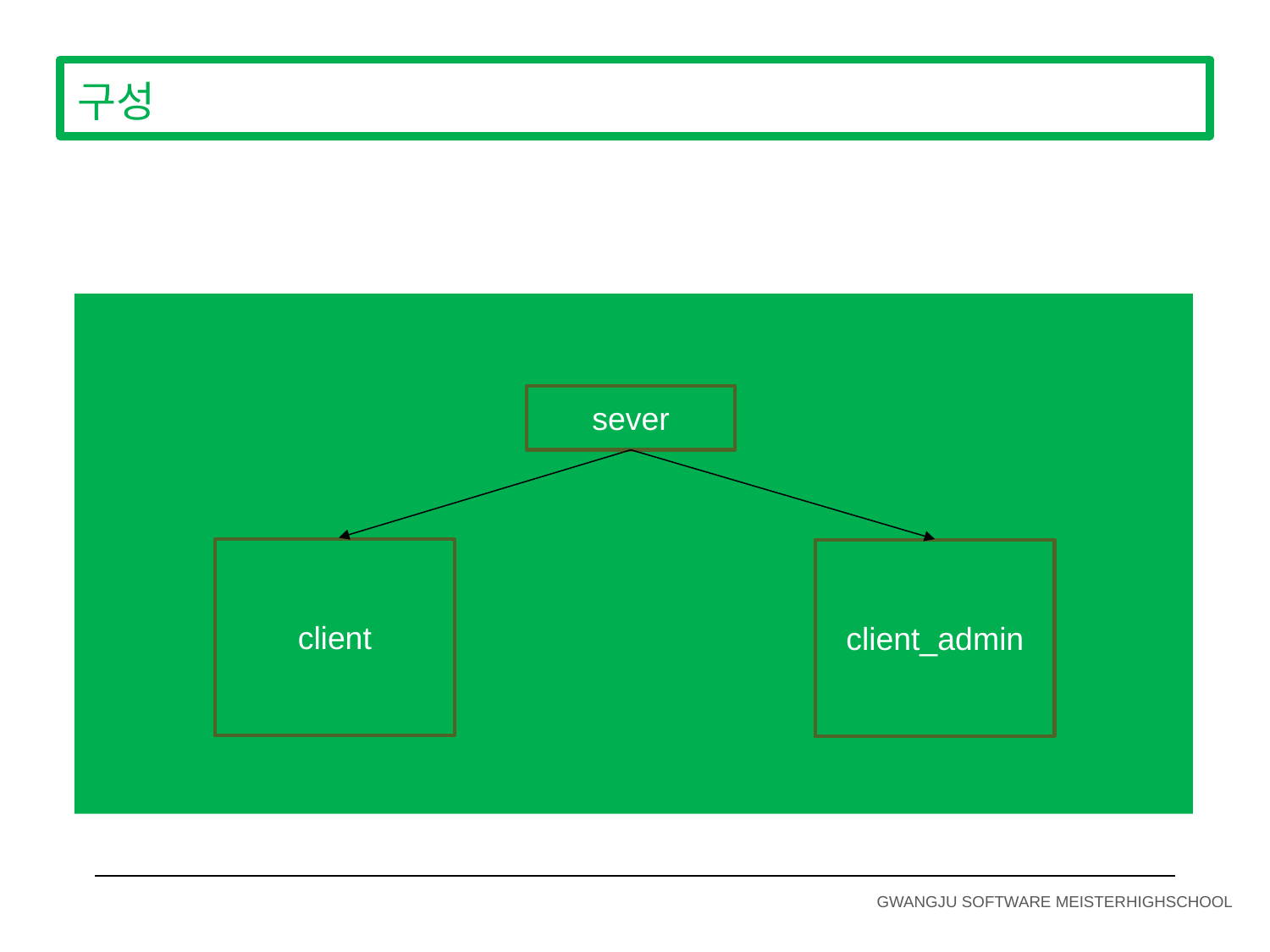

구성

sever
client
client_admin
GWANGJU SOFTWARE MEISTERHIGHSCHOOL